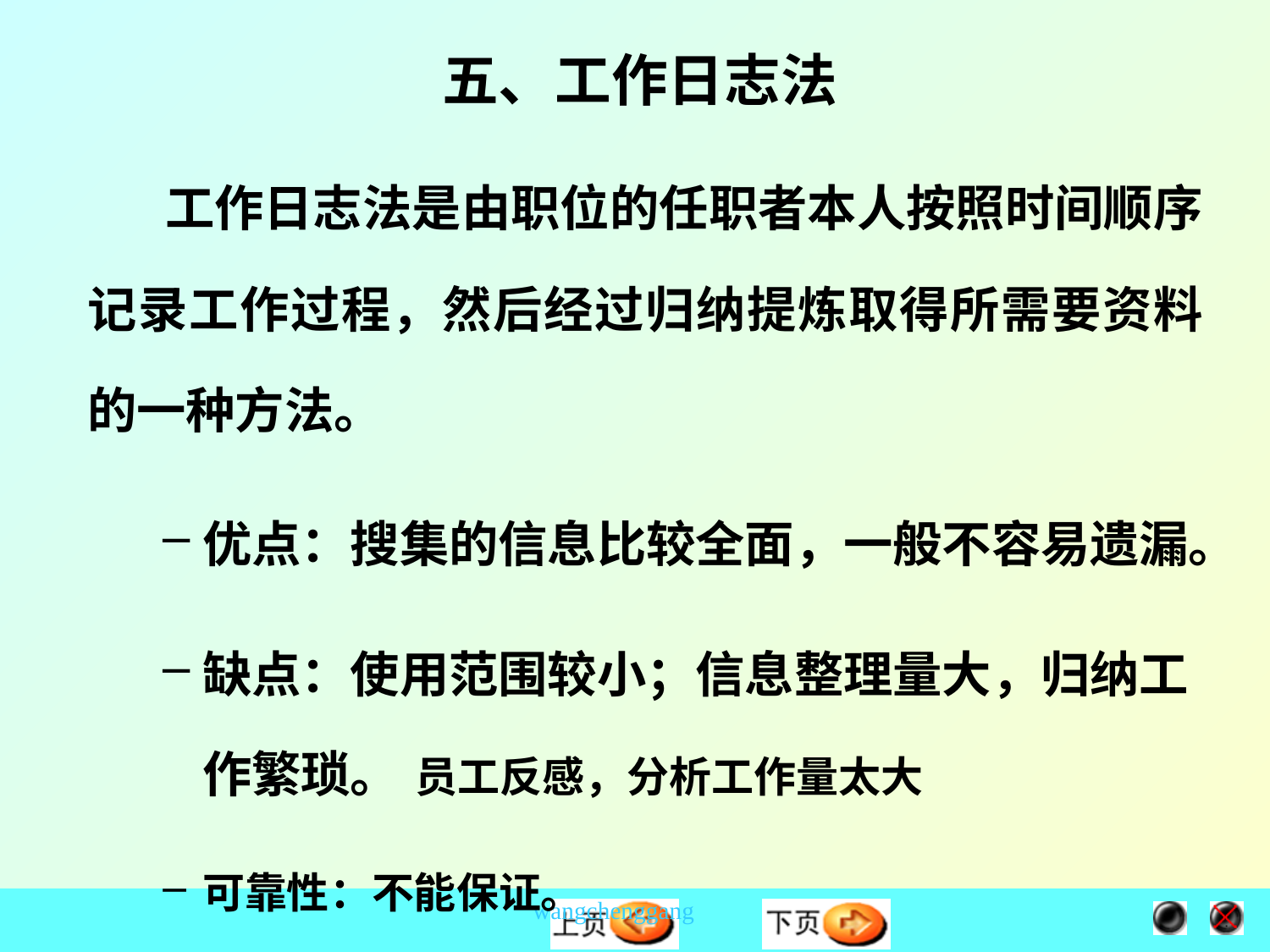

# 五、工作日志法
     工作日志法是由职位的任职者本人按照时间顺序记录工作过程，然后经过归纳提炼取得所需要资料的一种方法。
优点：搜集的信息比较全面，一般不容易遗漏。
缺点：使用范围较小；信息整理量大，归纳工作繁琐。  员工反感，分析工作量太大
可靠性：不能保证。

wangchenggang